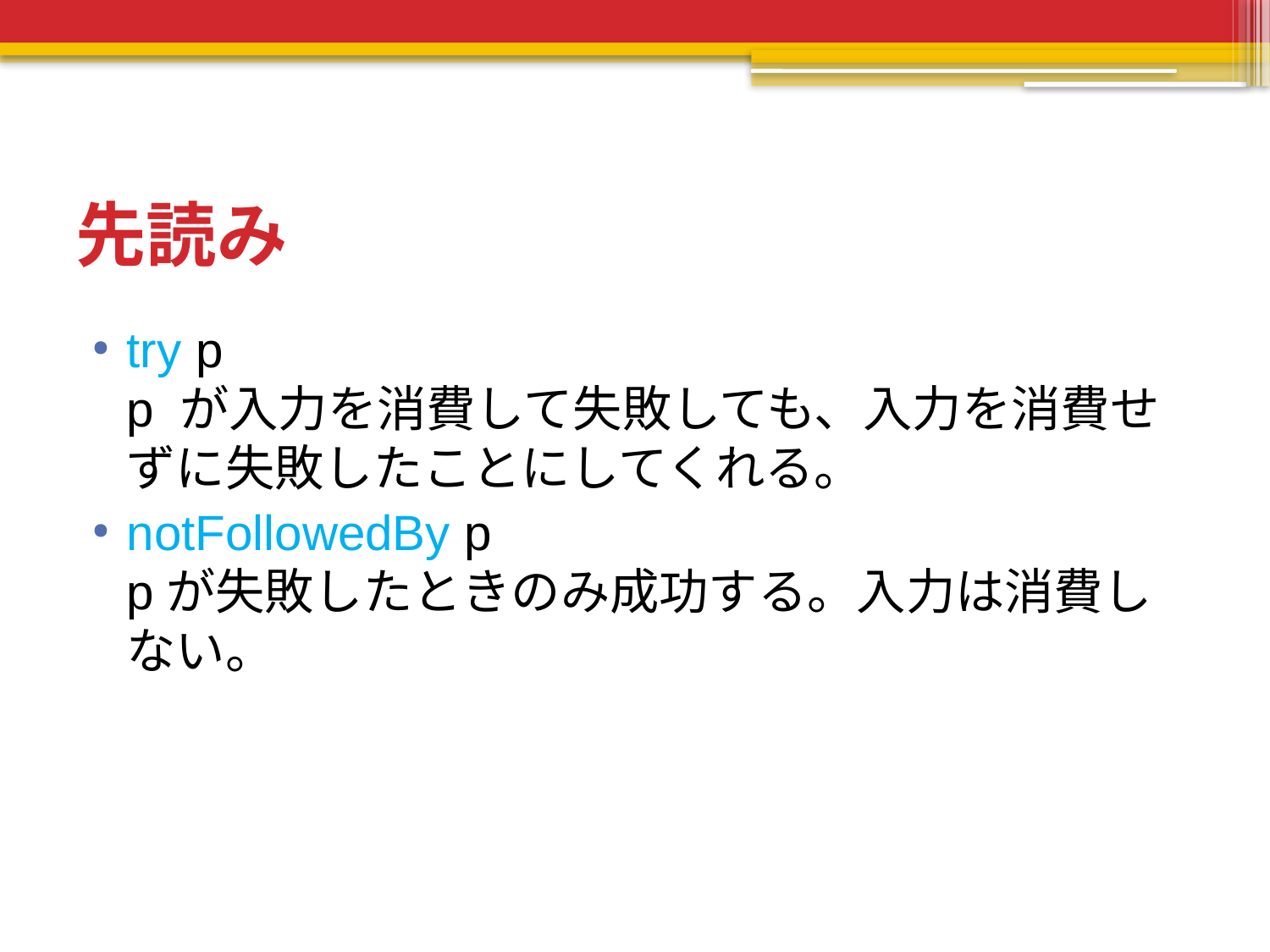

# 先読み
try p
p が入力を消費して失敗しても、入力を消費せずに失敗したことにしてくれる。
notFollowedBy p
pが失敗したときのみ成功する。入力は消費しない。